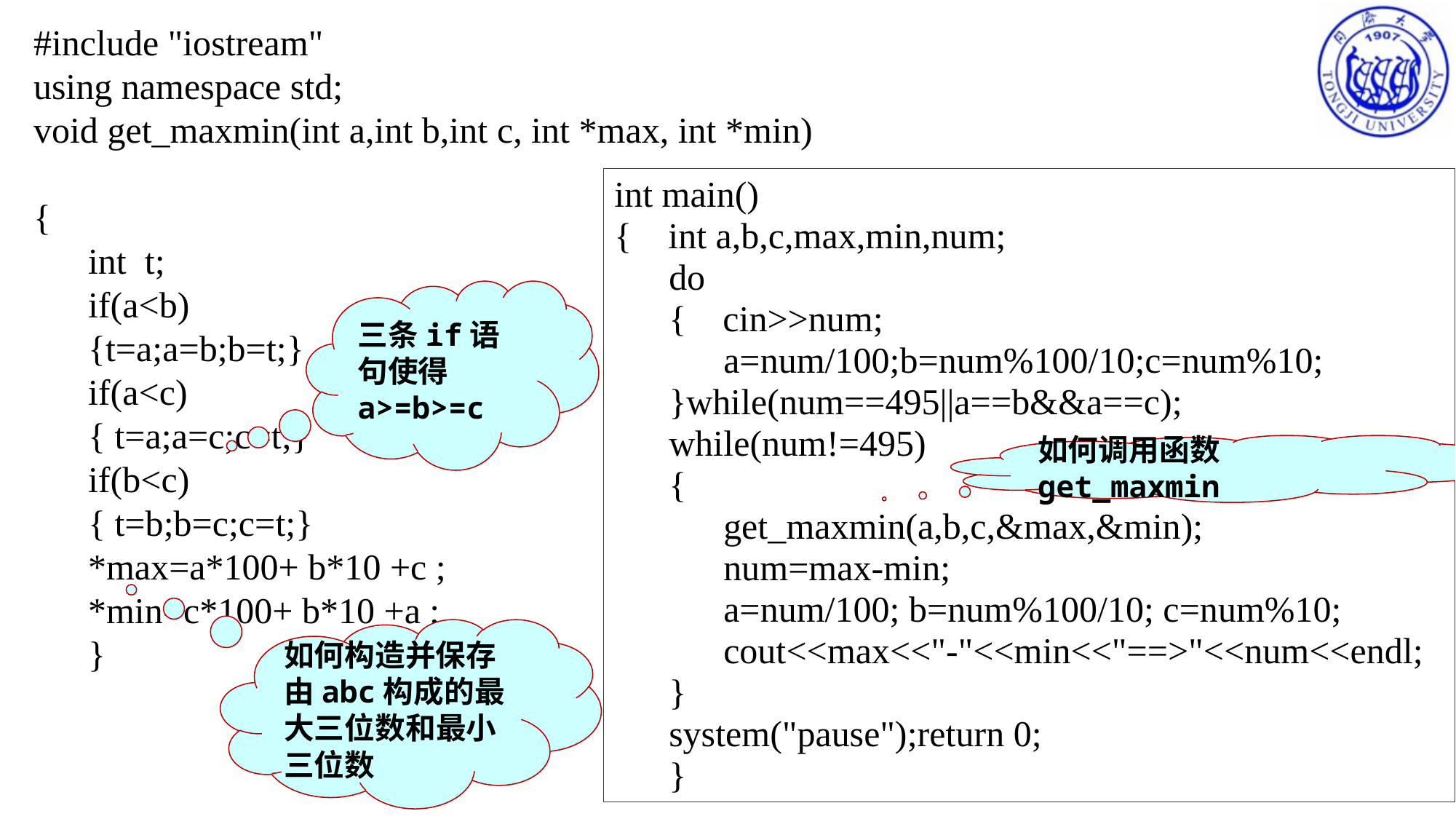

#include "iostream"
using namespace std;
void get_maxmin(int a,int b,int c, int *max, int *min)
{
int  t;
if(a<b)
{t=a;a=b;b=t;}
if(a<c)
{ t=a;a=c;c=t;}
if(b<c)
{ t=b;b=c;c=t;}
*max=a*100+ b*10 +c ;
*min=c*100+ b*10 +a ;
}
int main()
{    int a,b,c,max,min,num;
do
{    cin>>num;
a=num/100;b=num%100/10;c=num%10;
}while(num==495||a==b&&a==c);
while(num!=495)
{
      get_maxmin(a,b,c,&max,&min);
num=max-min;
a=num/100; b=num%100/10; c=num%10;
cout<<max<<"-"<<min<<"==>"<<num<<endl;
}
system("pause");return 0;
}
三条if语句使得a>=b>=c
如何调用函数get_maxmin
如何构造并保存由abc构成的最大三位数和最小三位数